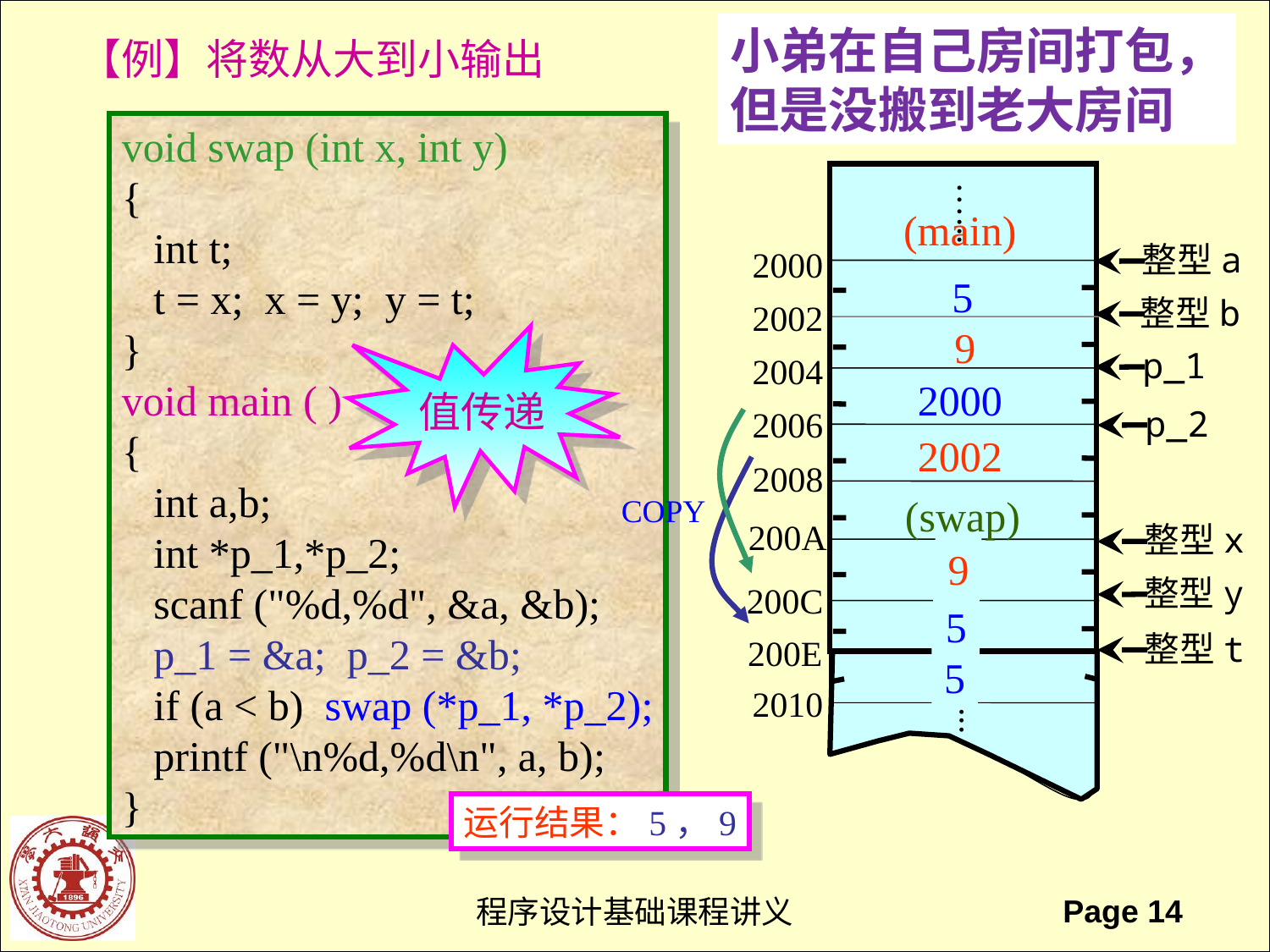

小弟在自己房间打包，
但是没搬到老大房间
【例】将数从大到小输出
void swap (int x, int y)
{
   int t;
   t = x;  x = y;  y = t;
}
void main ( )
{
   int a,b;
   int *p_1,*p_2;
   scanf ("%d,%d", &a, &b);
   p_1 = &a;  p_2 = &b;
   if (a < b)  swap (*p_1, *p_2);
   printf ("\n%d,%d\n", a, b);
}

…...
2000

2002

2004

2006

2008

200A

200C

200E

2010

...
(main)
整型a

 整型b

p_1

p_2

5
9
值传递
2000

5
2002

9
(swap)
整型x

整型y

整型t

COPY
9
5
5
运行结果：5，9